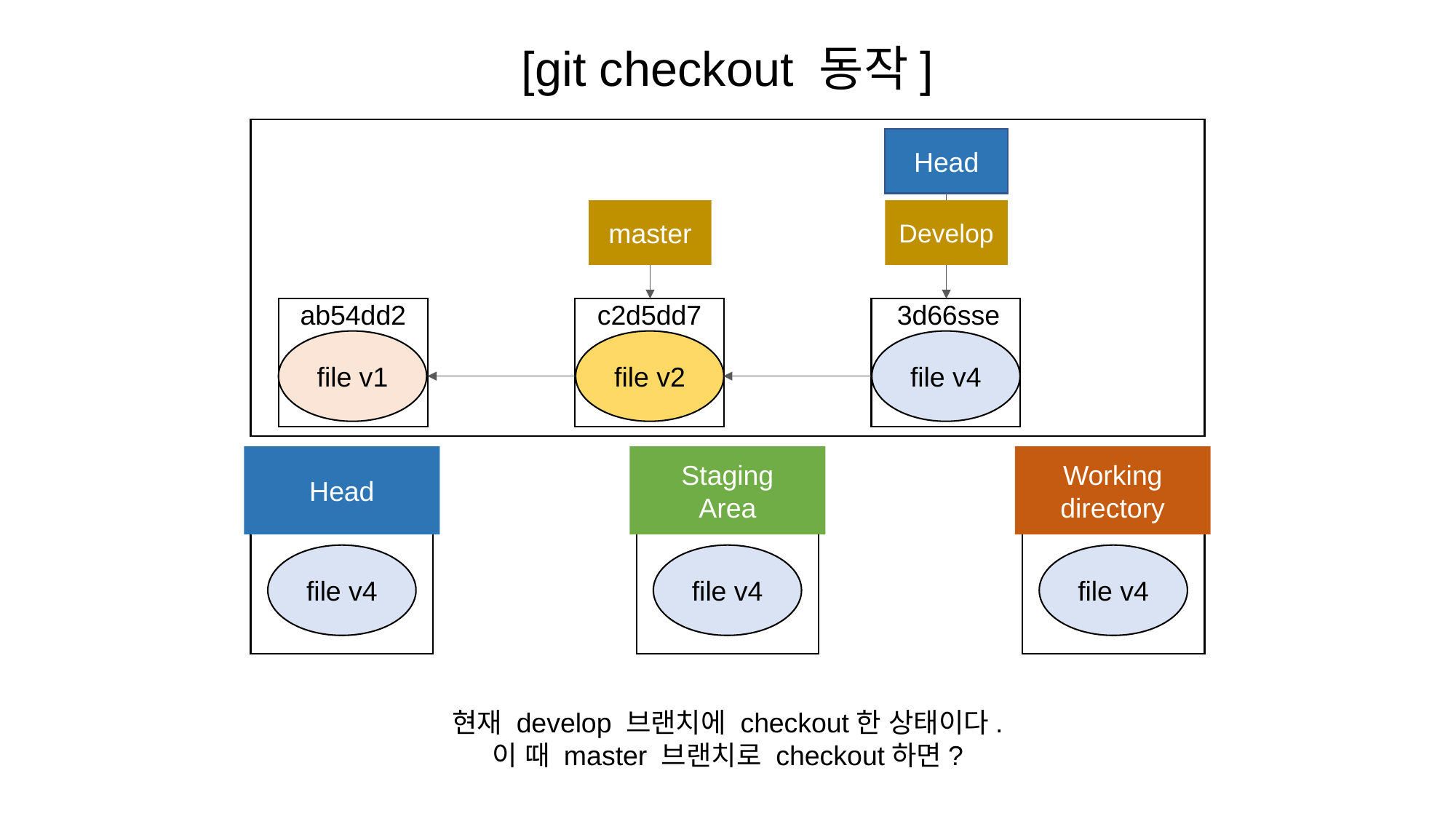

[git checkout 동작]

Head
master
Develop
ab54dd2

file v1
c2d5dd7
3d66sse

file v2
file v4
Head
Staging
Area
Working
directory

file v4
file v4
file v4
현재 develop 브랜치에 checkout한 상태이다.
이 때 master 브랜치로 checkout하면?